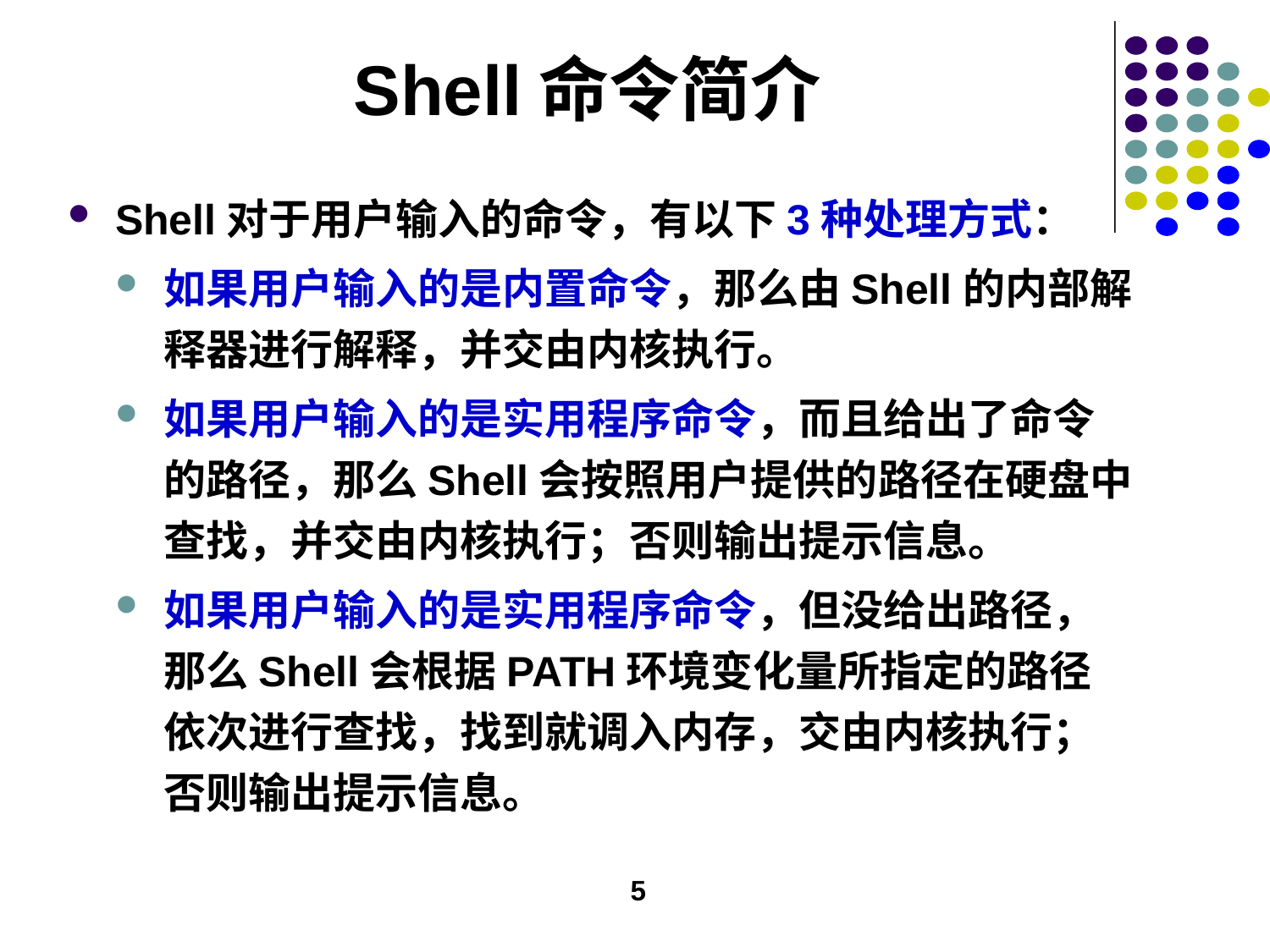

# Shell命令简介
Shell对于用户输入的命令，有以下3种处理方式：
如果用户输入的是内置命令，那么由Shell的内部解释器进行解释，并交由内核执行。
如果用户输入的是实用程序命令，而且给出了命令的路径，那么Shell会按照用户提供的路径在硬盘中查找，并交由内核执行；否则输出提示信息。
如果用户输入的是实用程序命令，但没给出路径，那么Shell会根据PATH环境变化量所指定的路径依次进行查找，找到就调入内存，交由内核执行；否则输出提示信息。

5